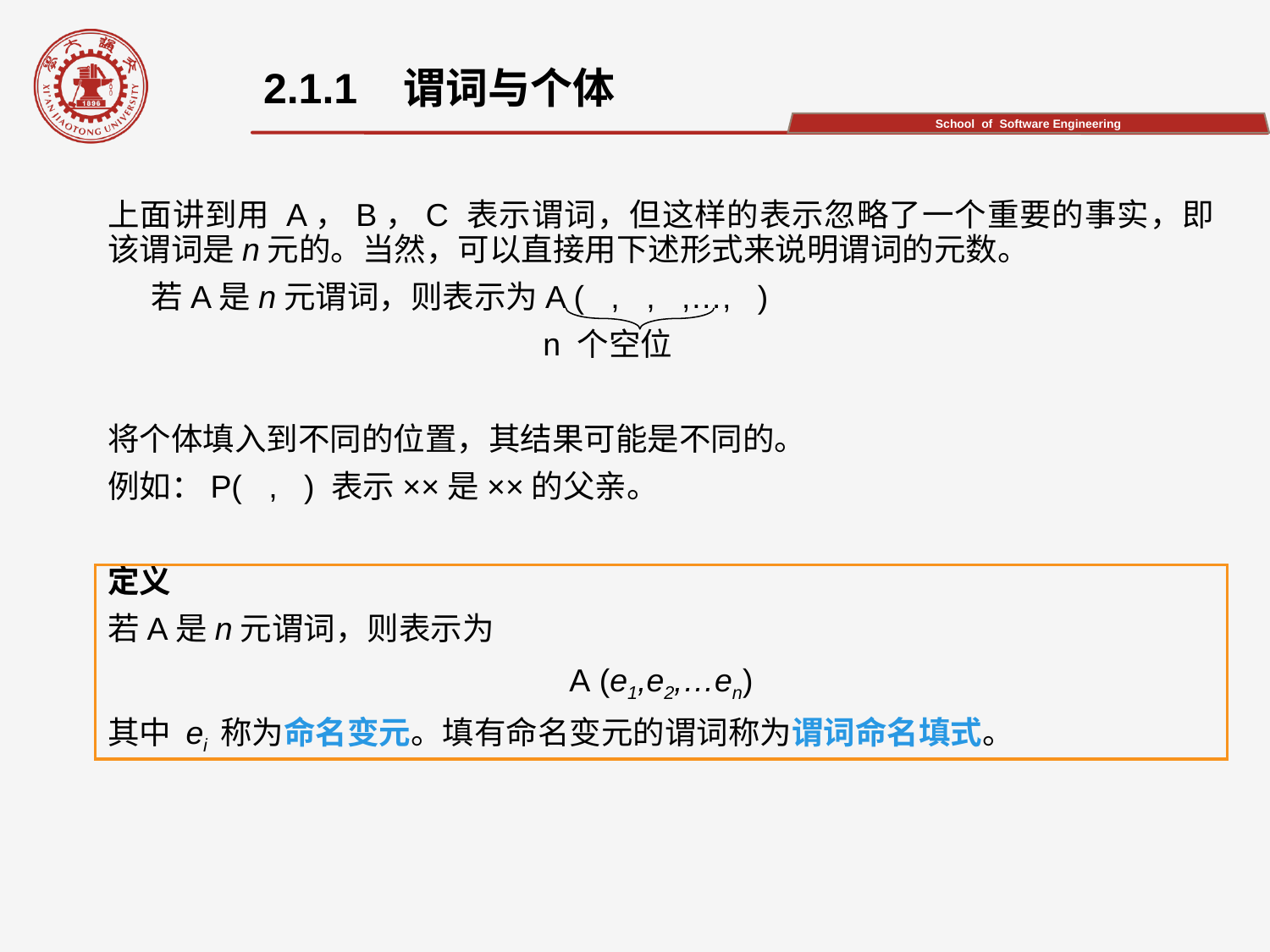

2.1.1   谓词与个体
上面讲到用 A，B，C 表示谓词，但这样的表示忽略了一个重要的事实，即该谓词是n元的。当然，可以直接用下述形式来说明谓词的元数。
     若A是n元谓词，则表示为A (   ,   ,   ,…,   )
                                                 n 个空位

将个体填入到不同的位置，其结果可能是不同的。
例如：P(   ,   ) 表示××是××的父亲。

定义
若A是n元谓词，则表示为
 A (e1,e2,…en)
其中 ei 称为命名变元。填有命名变元的谓词称为谓词命名填式。